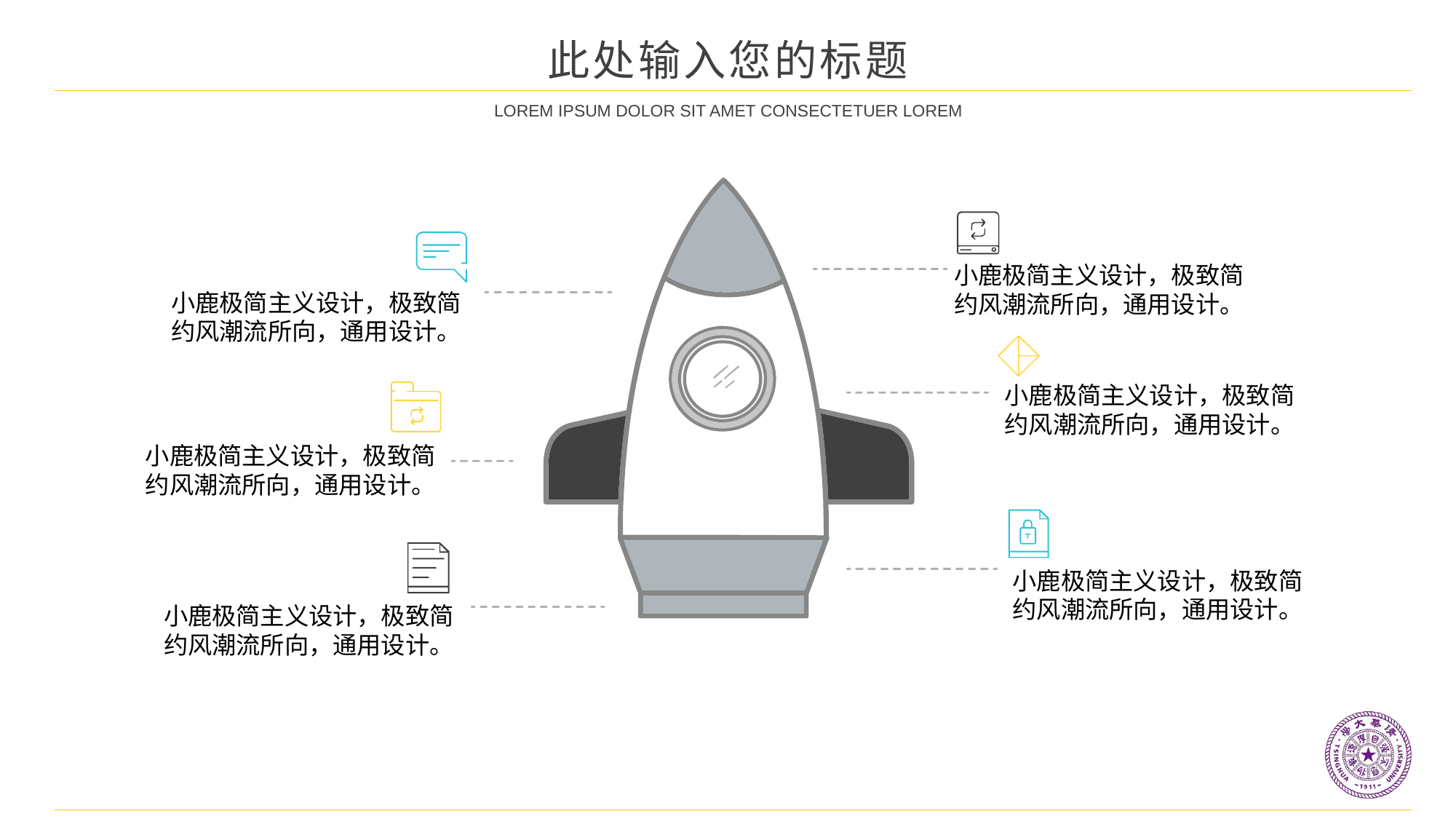

此处输入您的标题
LOREM IPSUM DOLOR SIT AMET CONSECTETUER LOREM

小鹿极简主义设计，极致简约风潮流所向，通用设计。

小鹿极简主义设计，极致简约风潮流所向，通用设计。

小鹿极简主义设计，极致简约风潮流所向，通用设计。

小鹿极简主义设计，极致简约风潮流所向，通用设计。

小鹿极简主义设计，极致简约风潮流所向，通用设计。

小鹿极简主义设计，极致简约风潮流所向，通用设计。